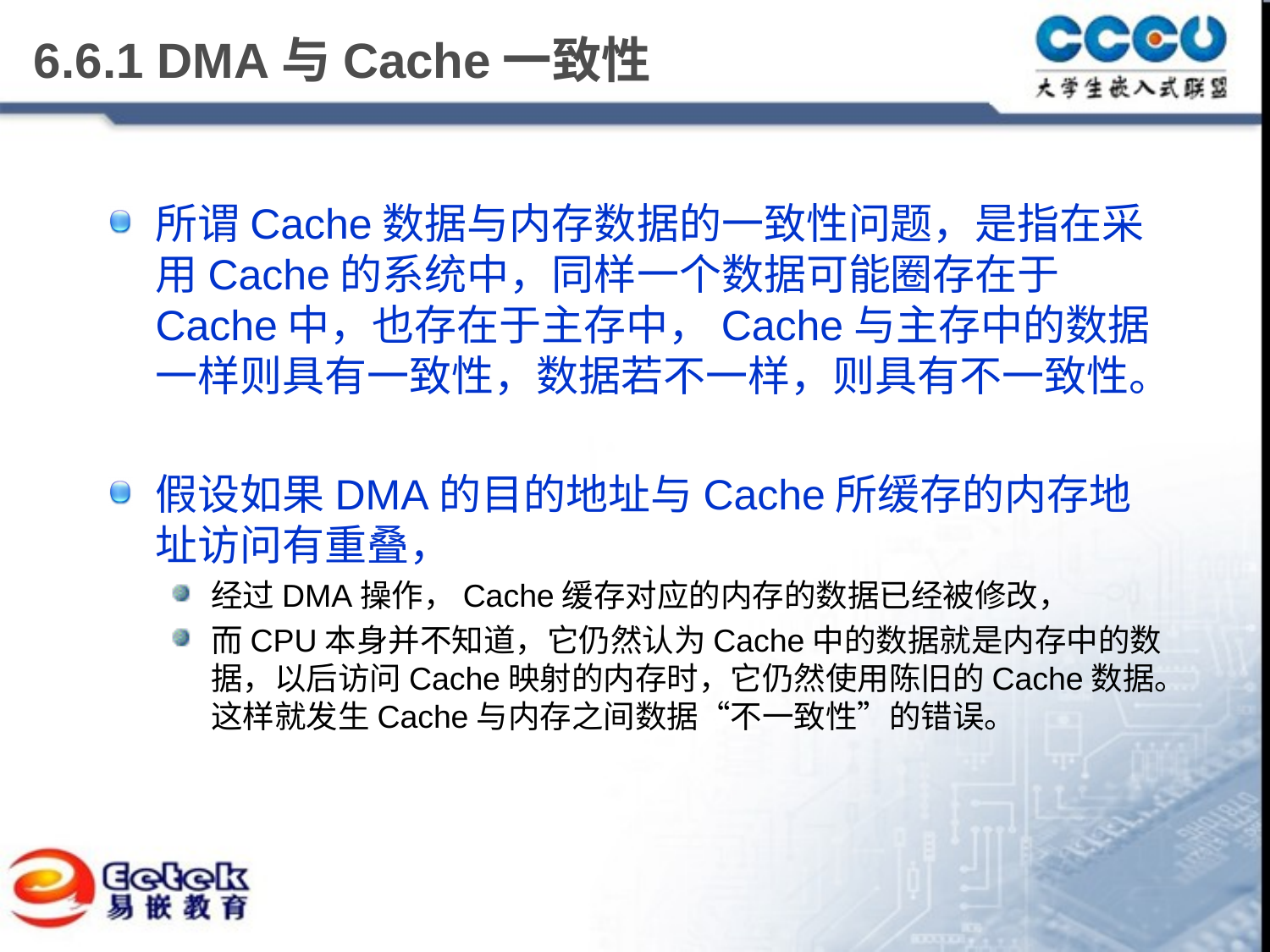

# 6.6.1 DMA与Cache一致性
所谓Cache数据与内存数据的一致性问题，是指在采用Cache的系统中，同样一个数据可能圈存在于Cache中，也存在于主存中，Cache与主存中的数据一样则具有一致性，数据若不一样，则具有不一致性。

假设如果DMA的目的地址与Cache所缓存的内存地址访问有重叠，
经过DMA操作，Cache缓存对应的内存的数据已经被修改，
而CPU本身并不知道，它仍然认为Cache中的数据就是内存中的数据，以后访问Cache映射的内存时，它仍然使用陈旧的Cache数据。这样就发生Cache与内存之间数据“不一致性”的错误。